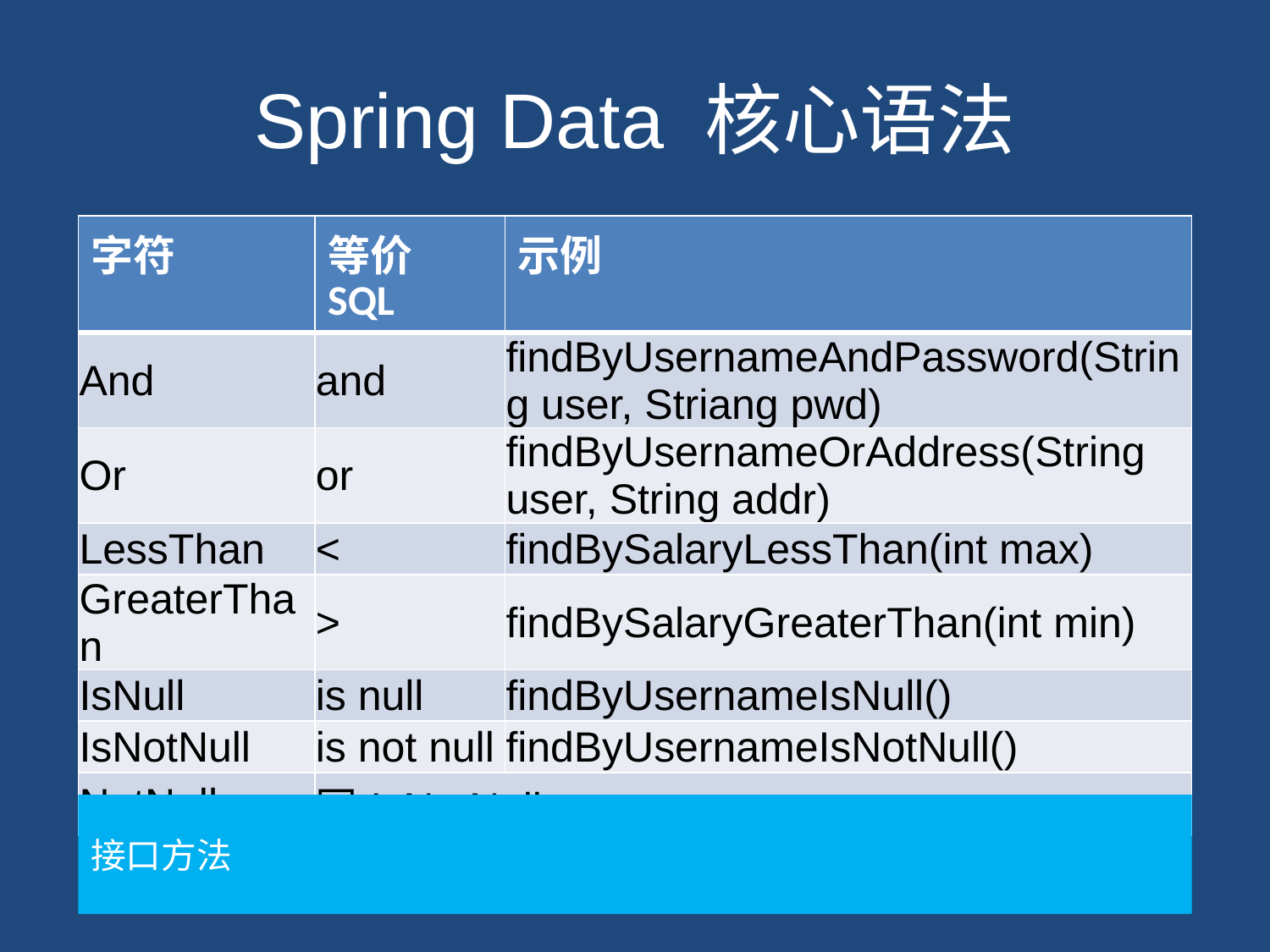

# Spring Data 核心语法
| 字符 | 等价 SQL | 示例 |
| --- | --- | --- |
| And | and | findByUsernameAndPassword(String user, Striang pwd) |
| Or | or | findByUsernameOrAddress(String user, String addr) |
| LessThan | < | findBySalaryLessThan(int max) |
| GreaterThan | > | findBySalaryGreaterThan(int min) |
| IsNull | is null | findByUsernameIsNull() |
| IsNotNull | is not null | findByUsernameIsNotNull() |
| NotNull | 同IsNotNull |  |
接口方法